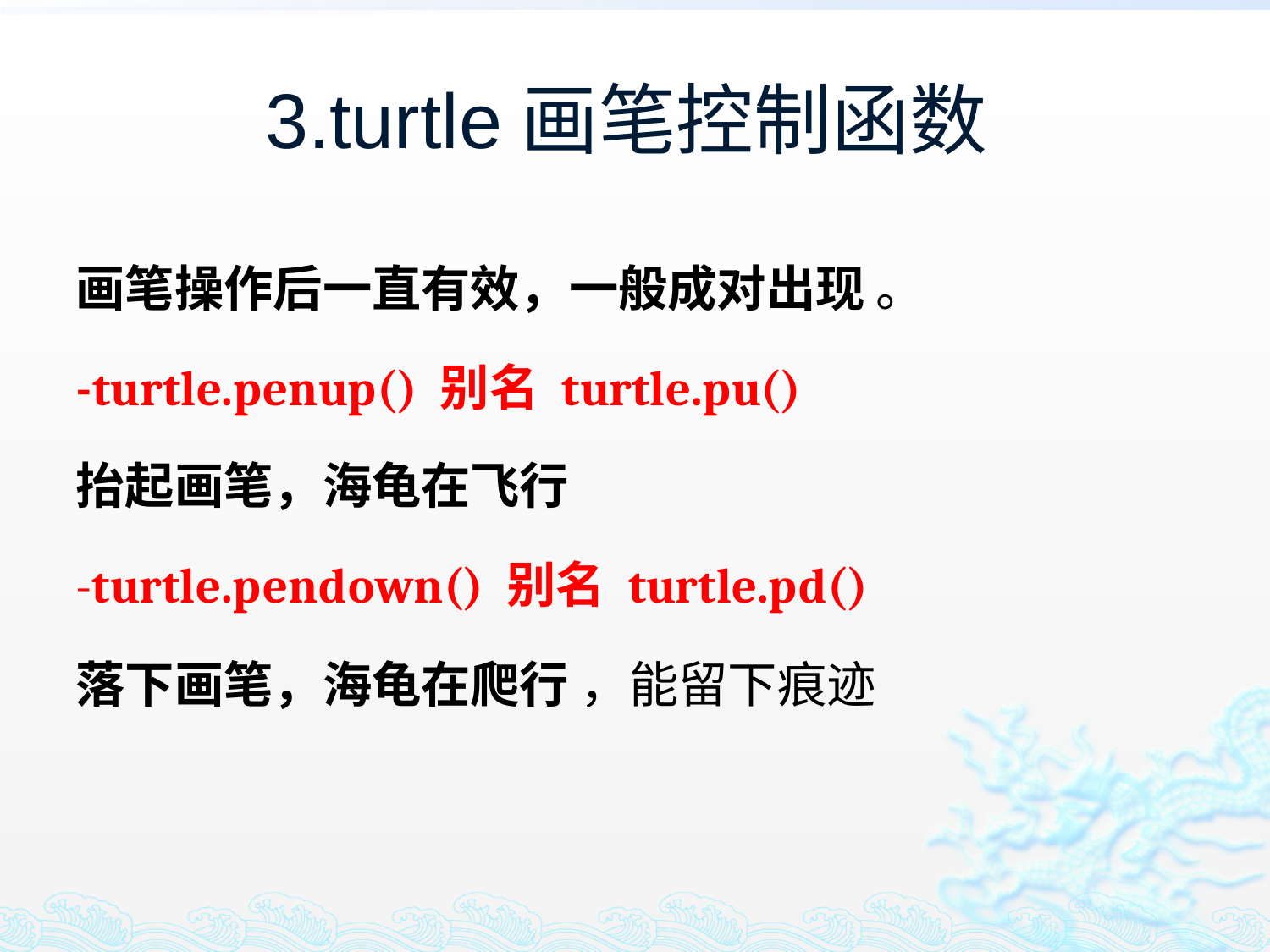

# 3.turtle画笔控制函数
画笔操作后一直有效，一般成对出现 。
-turtle.penup() 别名 turtle.pu()
抬起画笔，海龟在飞行
-turtle.pendown() 别名 turtle.pd()
落下画笔，海龟在爬行 ，能留下痕迹